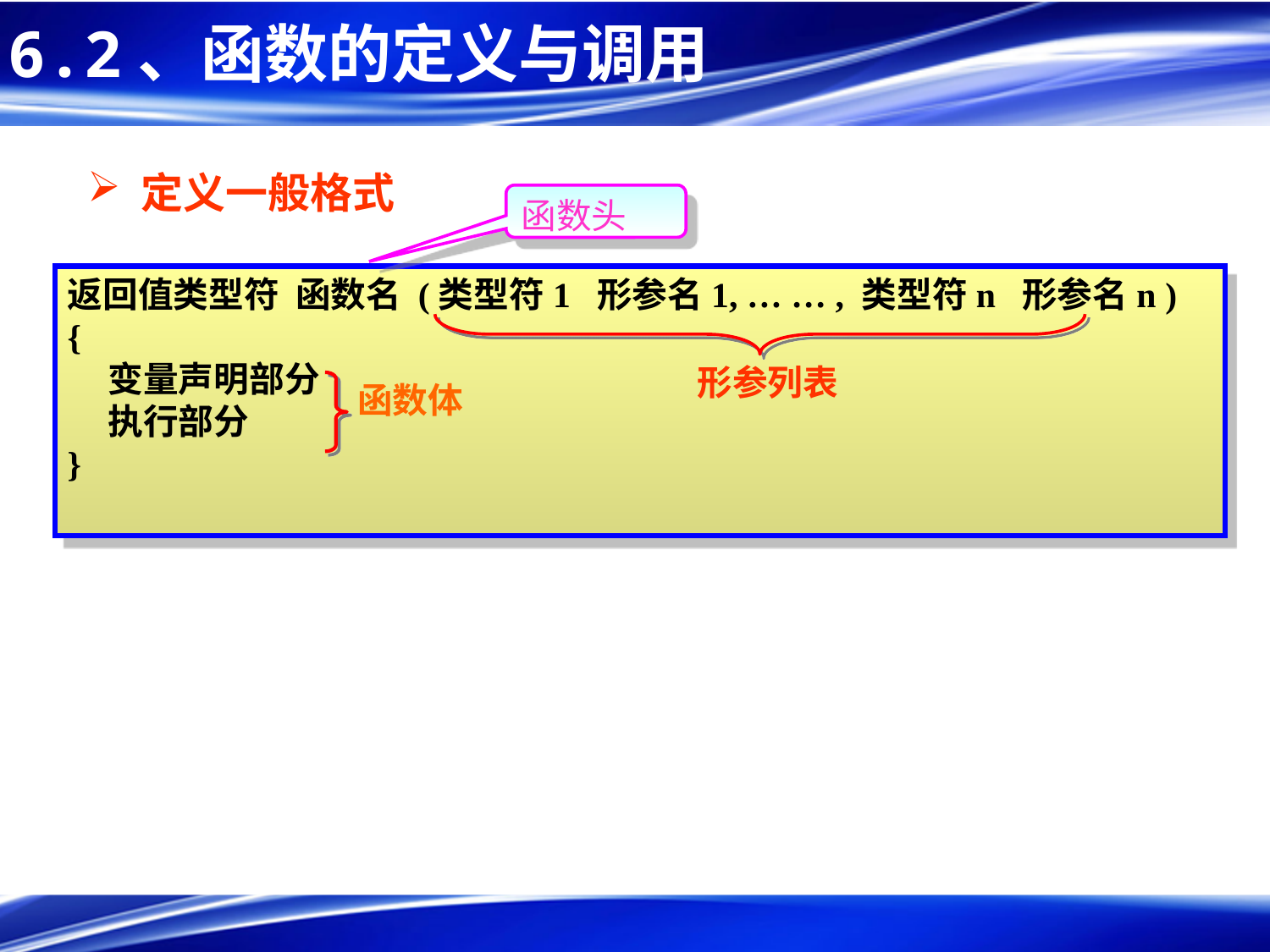

6.2、函数的定义与调用
 定义一般格式
函数头
返回值类型符  函数名 (类型符1  形参名1, … … , 类型符n  形参名n )
{
    变量声明部分
    执行部分
}

形参列表

函数体